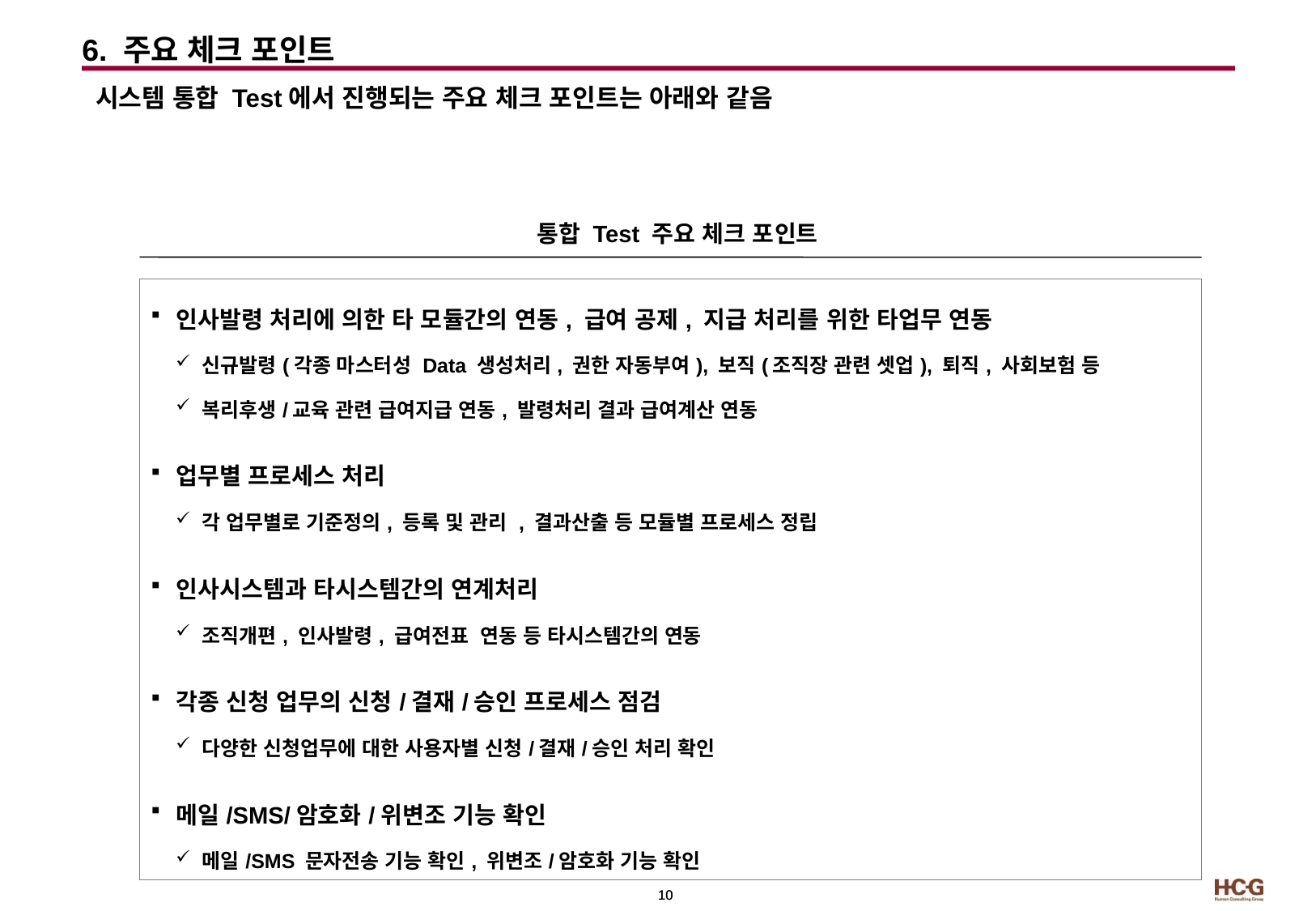

6. 주요 체크 포인트

시스템 통합 Test에서 진행되는 주요 체크 포인트는 아래와 같음
통합 Test 주요 체크 포인트

| 인사발령 처리에 의한 타 모듈간의 연동, 급여 공제, 지급 처리를 위한 타업무 연동 신규발령(각종 마스터성 Data 생성처리, 권한 자동부여), 보직(조직장 관련 셋업), 퇴직, 사회보험 등 복리후생/교육 관련 급여지급 연동, 발령처리 결과 급여계산 연동 업무별 프로세스 처리 각 업무별로 기준정의, 등록 및 관리 , 결과산출 등 모듈별 프로세스 정립 인사시스템과 타시스템간의 연계처리 조직개편, 인사발령, 급여전표 연동 등 타시스템간의 연동 각종 신청 업무의 신청/결재/승인 프로세스 점검 다양한 신청업무에 대한 사용자별 신청/결재/승인 처리 확인 메일/SMS/암호화/위변조 기능 확인 메일/SMS 문자전송 기능 확인, 위변조/암호화 기능 확인 |
| --- |